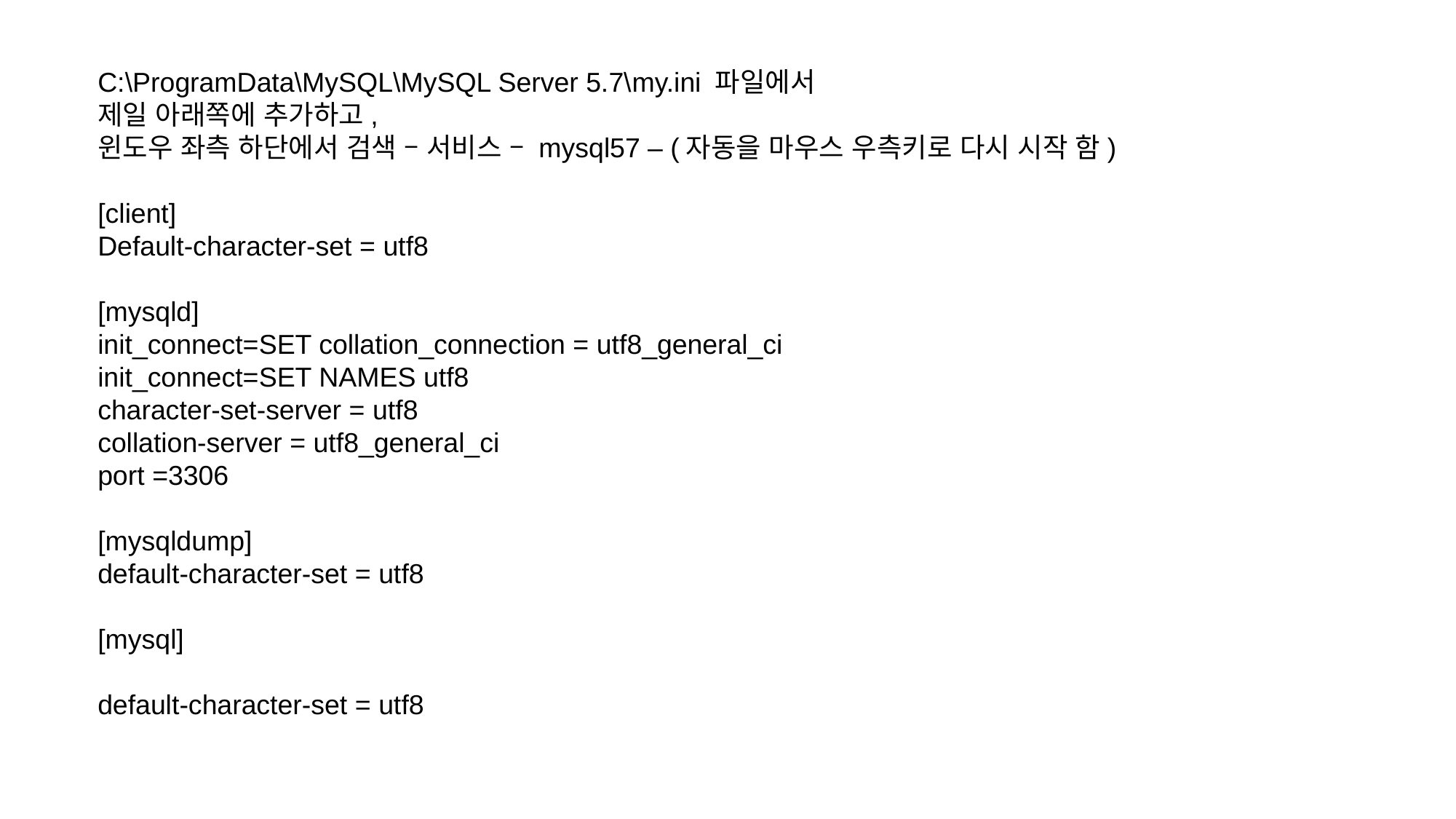

C:\ProgramData\MySQL\MySQL Server 5.7\my.ini 파일에서
제일 아래쪽에 추가하고,
윈도우 좌측 하단에서 검색 – 서비스 – mysql57 – (자동을 마우스 우측키로 다시 시작 함)

[client]
Default-character-set = utf8

[mysqld]
init_connect=SET collation_connection = utf8_general_ci
init_connect=SET NAMES utf8
character-set-server = utf8
collation-server = utf8_general_ci
port =3306

[mysqldump]
default-character-set = utf8

[mysql]

default-character-set = utf8